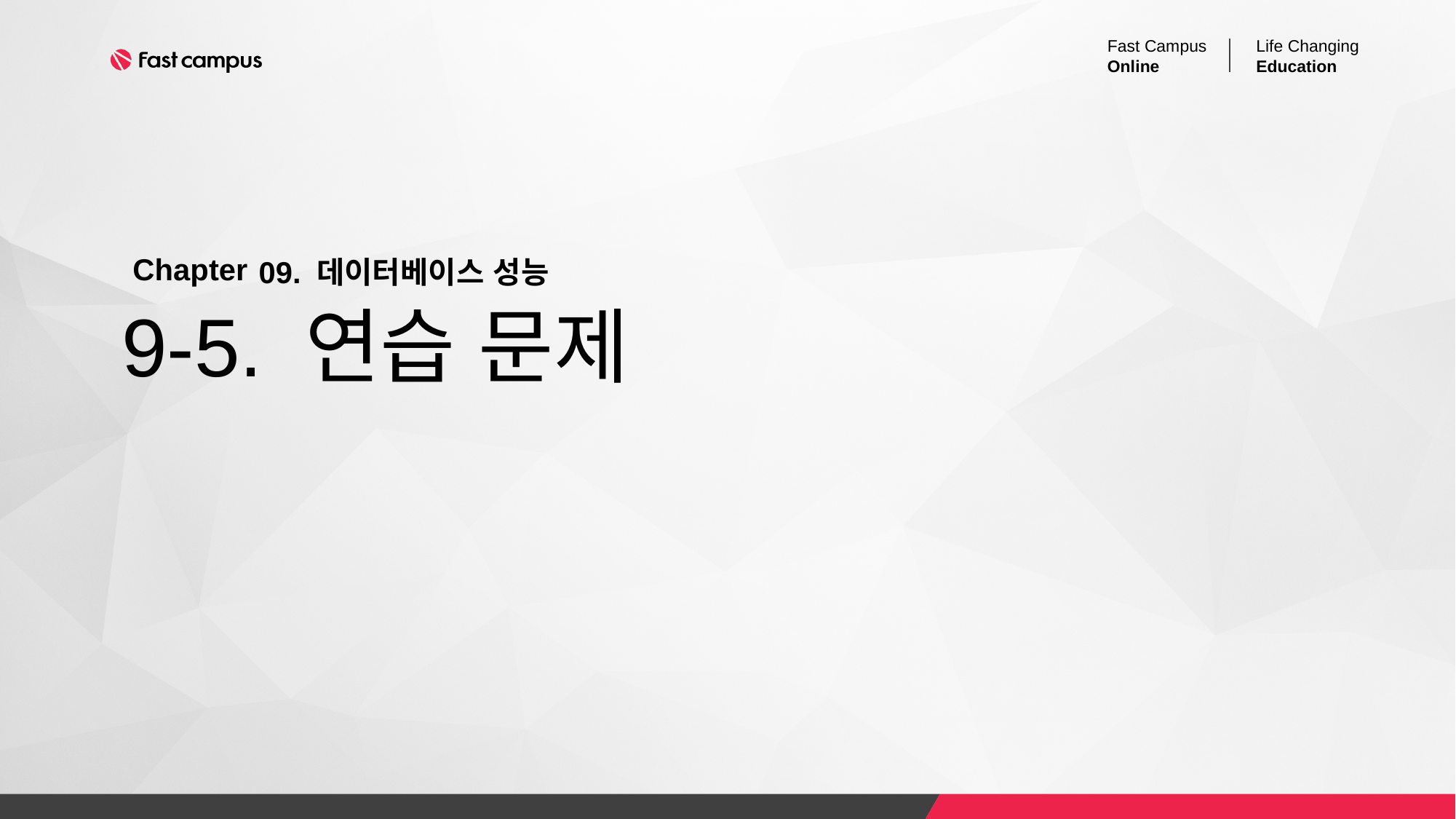

09. 데이터베이스 성능
# 9-5. 연습 문제